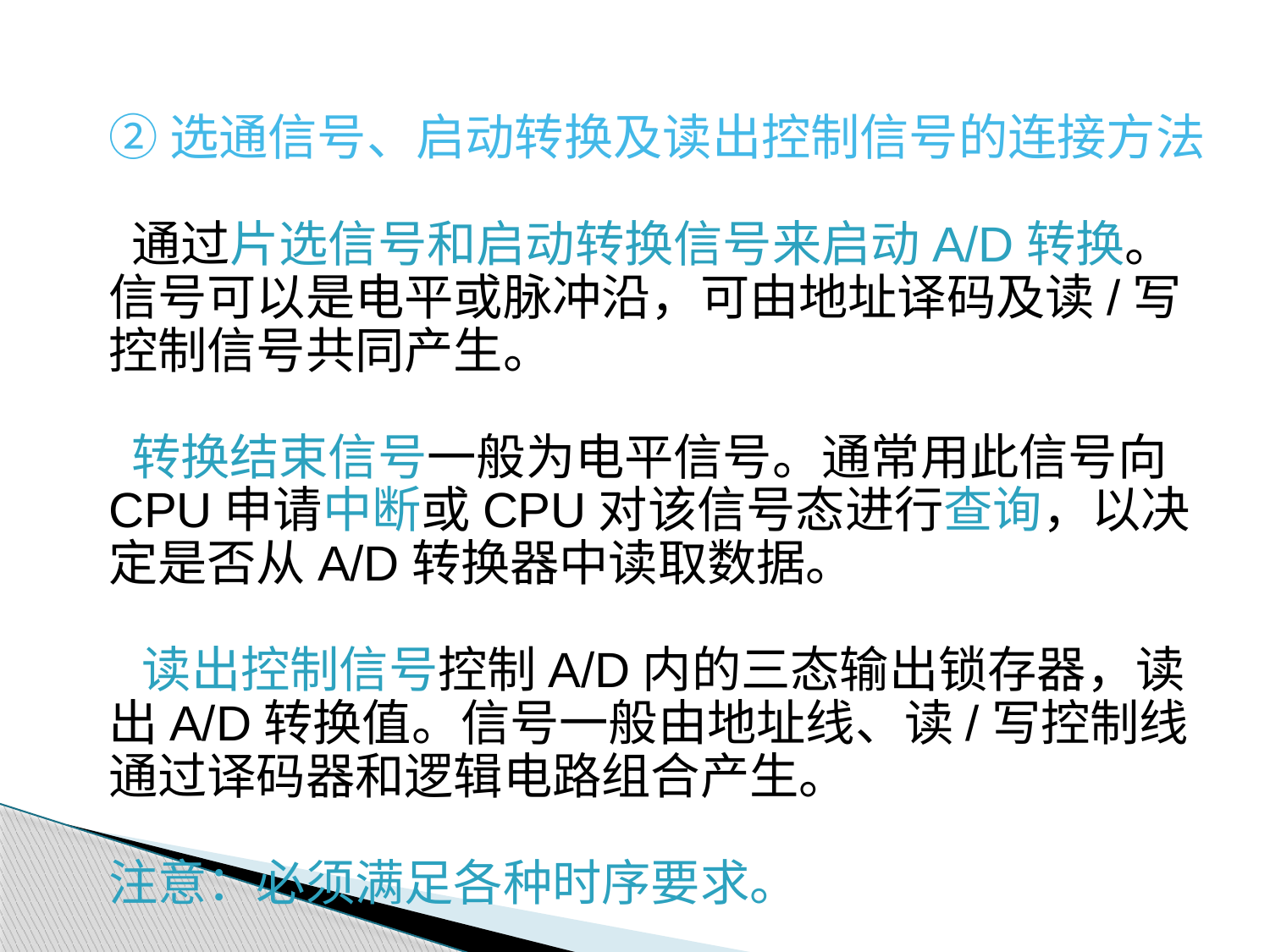

②选通信号、启动转换及读出控制信号的连接方法

	 通过片选信号和启动转换信号来启动A/D转换。信号可以是电平或脉冲沿，可由地址译码及读/写控制信号共同产生。

	 转换结束信号一般为电平信号。通常用此信号向CPU申请中断或CPU对该信号态进行查询，以决定是否从A/D转换器中读取数据。

	  读出控制信号控制A/D内的三态输出锁存器，读出A/D转换值。信号一般由地址线、读/写控制线通过译码器和逻辑电路组合产生。

	注意：必须满足各种时序要求。